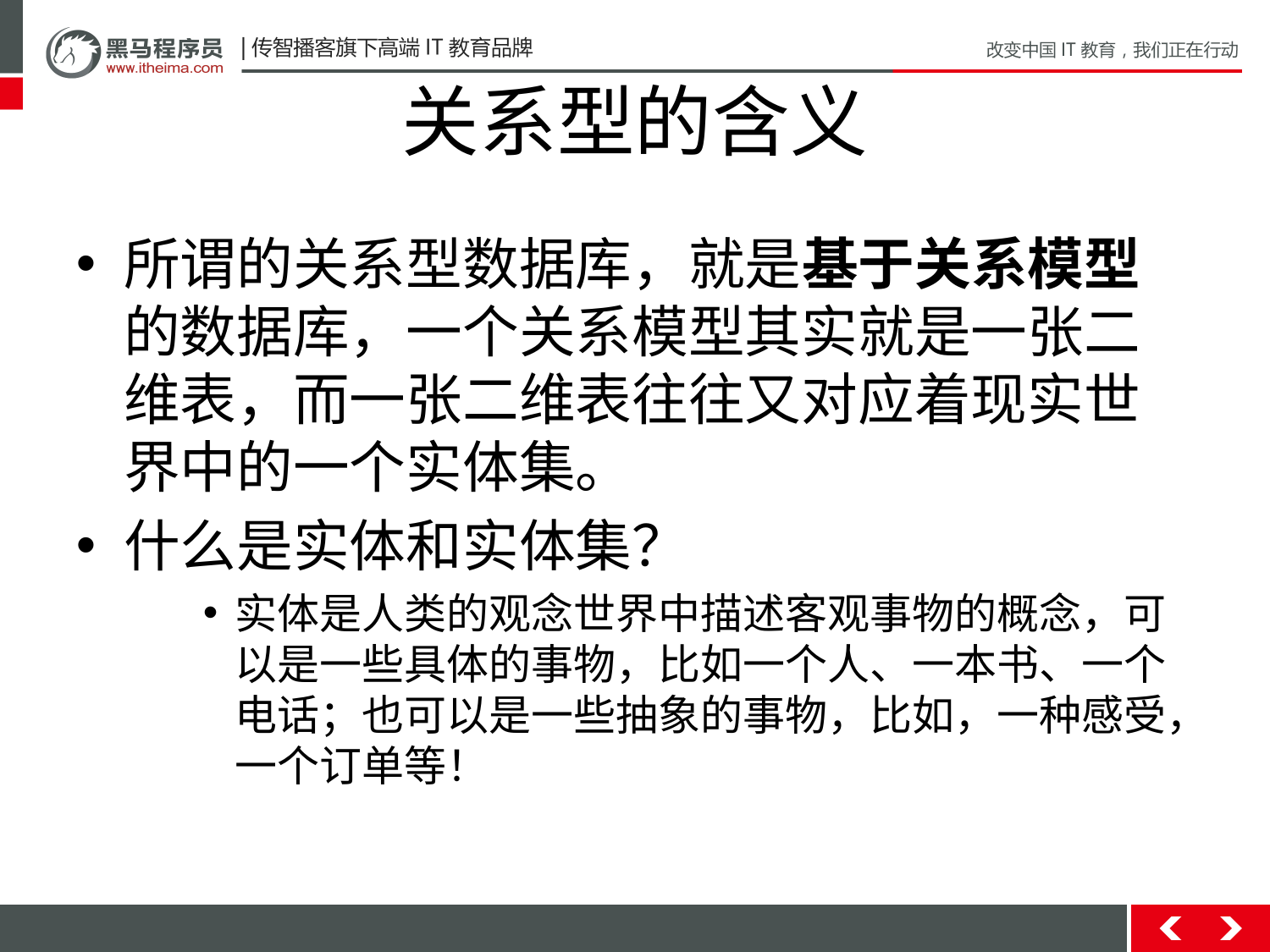

# 关系型的含义
所谓的关系型数据库，就是基于关系模型的数据库，一个关系模型其实就是一张二维表，而一张二维表往往又对应着现实世界中的一个实体集。
什么是实体和实体集？
实体是人类的观念世界中描述客观事物的概念，可以是一些具体的事物，比如一个人、一本书、一个电话；也可以是一些抽象的事物，比如，一种感受，一个订单等！